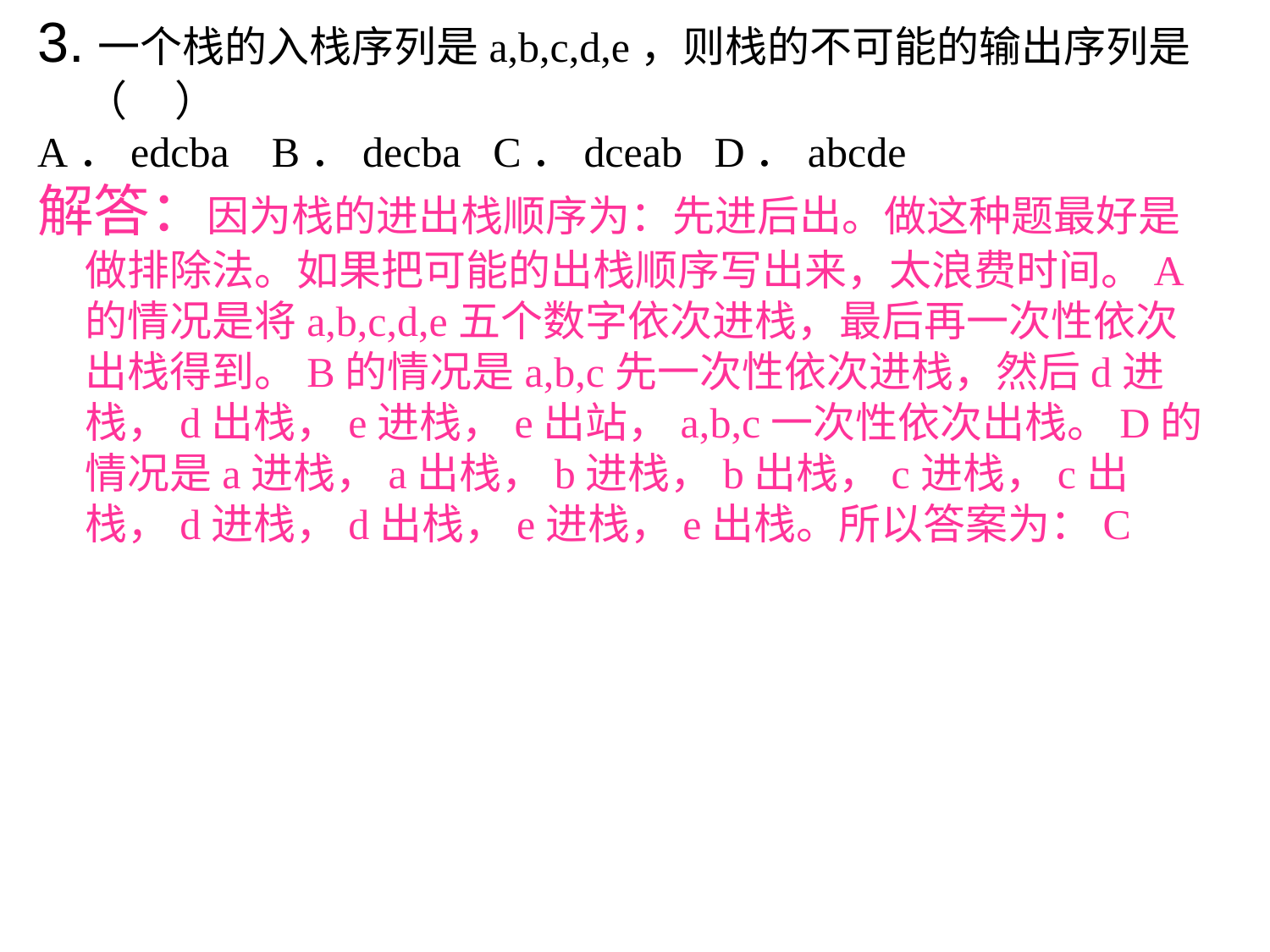

3.一个栈的入栈序列是a,b,c,d,e，则栈的不可能的输出序列是（     ）
A．edcba    B．decba   C．dceab   D．abcde
解答：因为栈的进出栈顺序为：先进后出。做这种题最好是做排除法。如果把可能的出栈顺序写出来，太浪费时间。A的情况是将a,b,c,d,e五个数字依次进栈，最后再一次性依次出栈得到。B的情况是a,b,c先一次性依次进栈，然后d进栈，d出栈，e进栈，e出站，a,b,c一次性依次出栈。D的情况是a进栈，a出栈，b进栈，b出栈，c进栈，c出栈，d进栈，d出栈，e进栈，e出栈。所以答案为：C